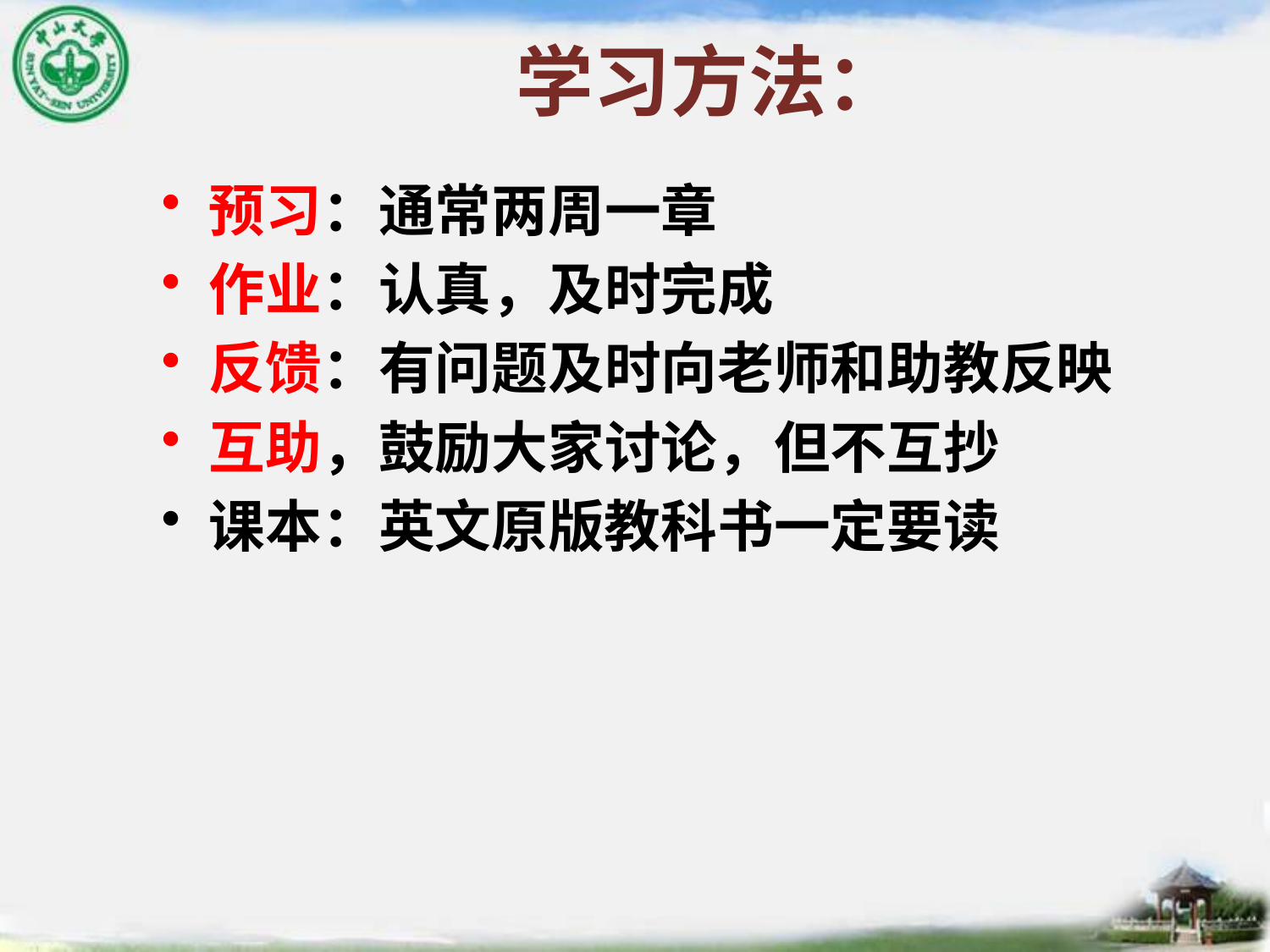

# 学习方法：
预习：通常两周一章
作业：认真，及时完成
反馈：有问题及时向老师和助教反映
互助，鼓励大家讨论，但不互抄
课本：英文原版教科书一定要读